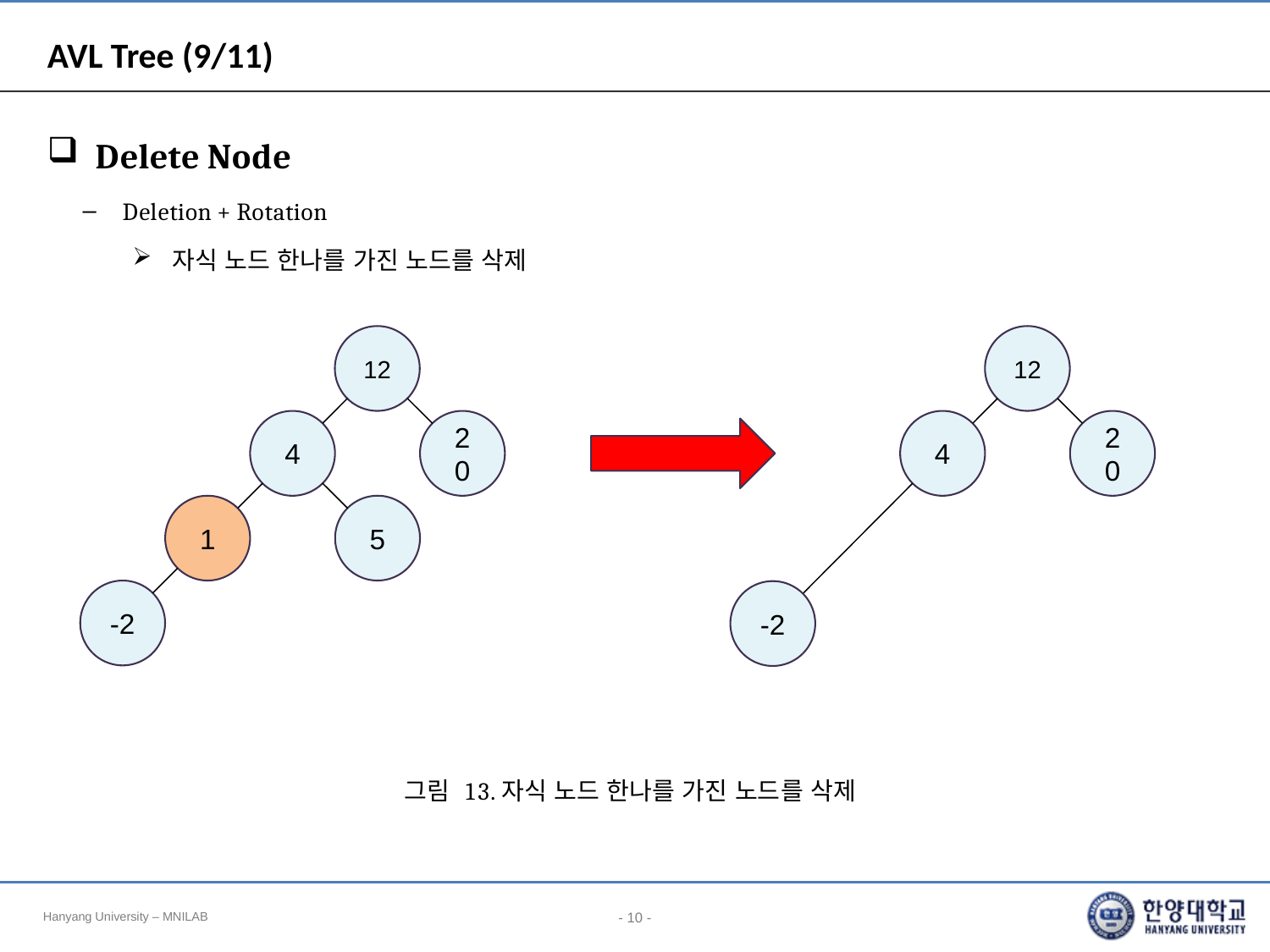

# AVL Tree (9/11)
Delete Node
Deletion + Rotation
자식 노드 한나를 가진 노드를 삭제
12
20
5
4
1
-2
12
20
4
-2

그림 13.자식 노드 한나를 가진 노드를 삭제